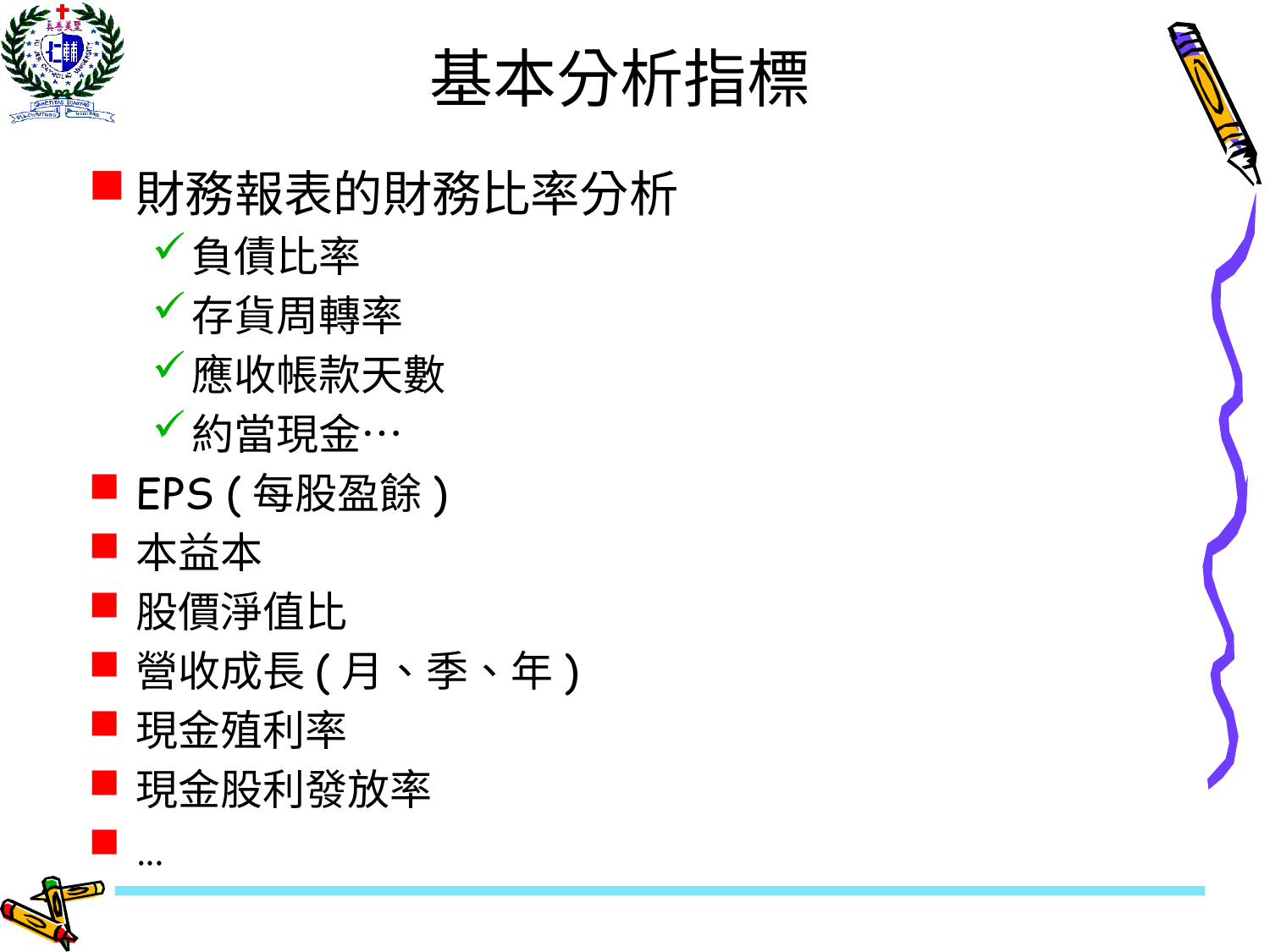

# 基本分析指標
財務報表的財務比率分析
負債比率
存貨周轉率
應收帳款天數
約當現金…
EPS (每股盈餘)
本益本
股價淨值比
營收成長(月、季、年)
現金殖利率
現金股利發放率
…